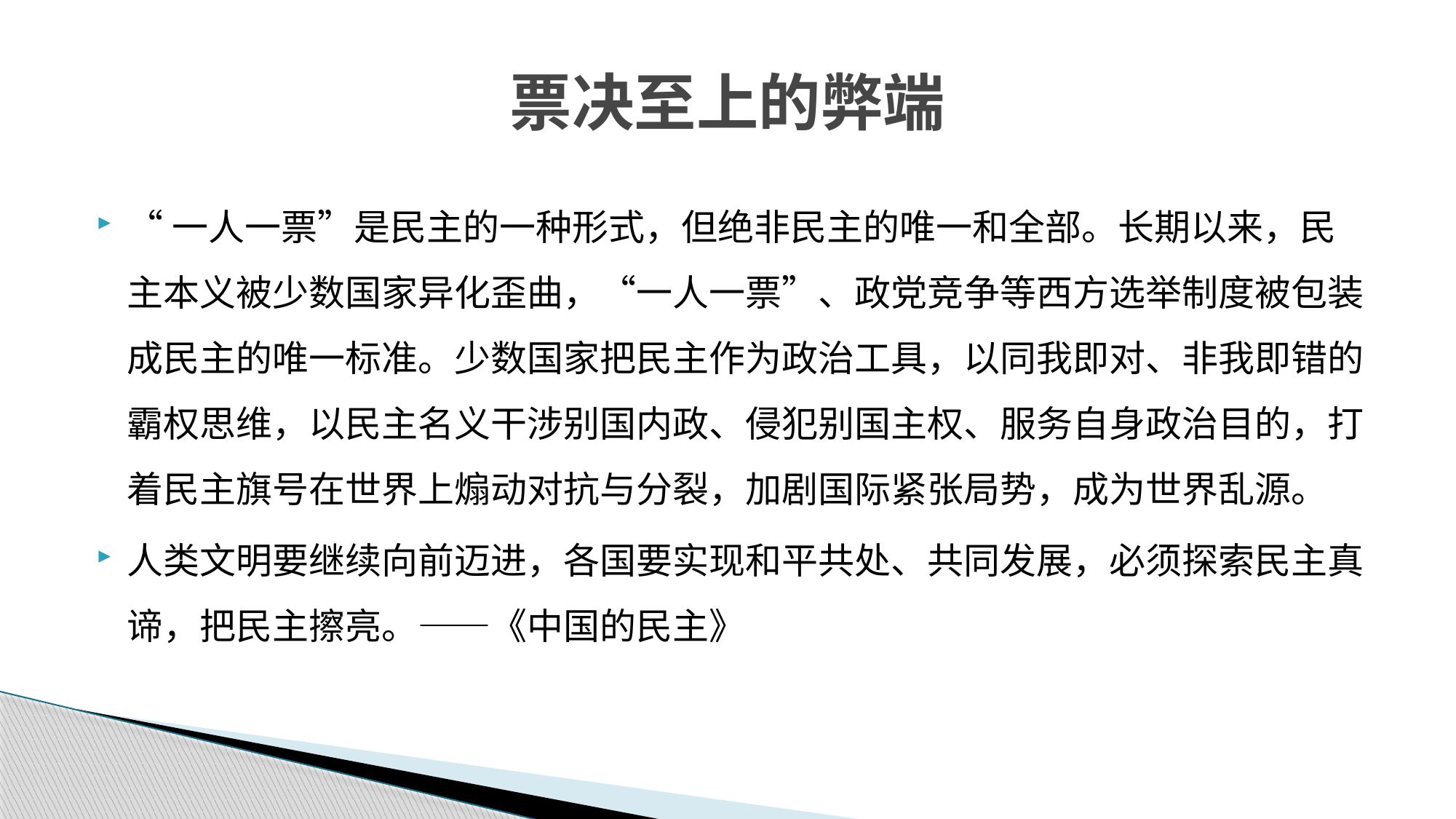

# 票决至上的弊端
“一人一票”是民主的一种形式，但绝非民主的唯一和全部。长期以来，民主本义被少数国家异化歪曲，“一人一票”、政党竞争等西方选举制度被包装成民主的唯一标准。少数国家把民主作为政治工具，以同我即对、非我即错的霸权思维，以民主名义干涉别国内政、侵犯别国主权、服务自身政治目的，打着民主旗号在世界上煽动对抗与分裂，加剧国际紧张局势，成为世界乱源。
人类文明要继续向前迈进，各国要实现和平共处、共同发展，必须探索民主真谛，把民主擦亮。——《中国的民主》